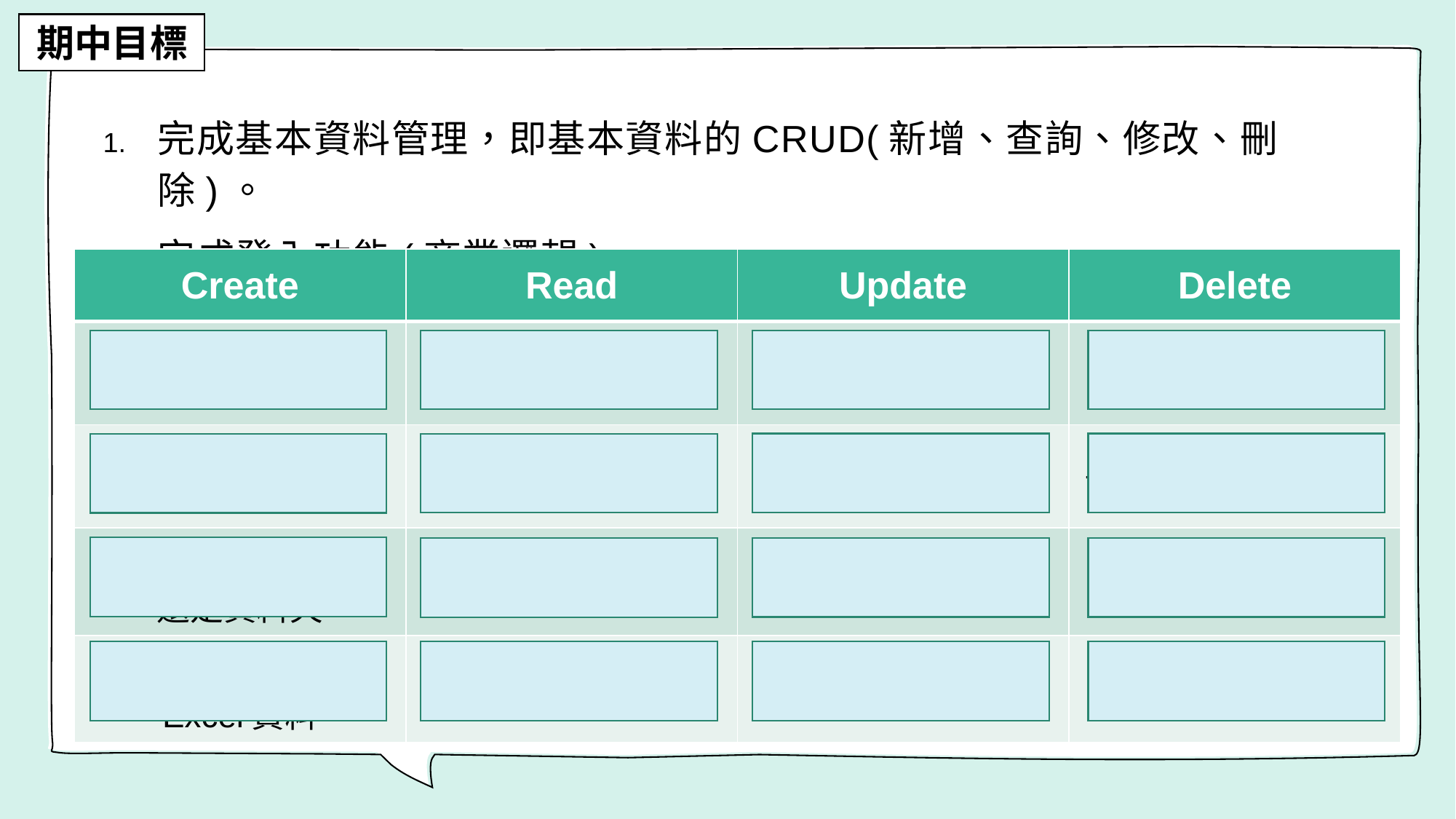

期中目標
完成基本資料管理，即基本資料的CRUD(新增、查詢、修改、刪除)。
完成登入功能(商業邏輯)。
| Create | Read | Update | Delete |
| --- | --- | --- | --- |
| 新增文字資料 | 顯示文字資料 | 更新文字資料 | 刪除單筆資料 |
| 新增圖片 | 顯示文字、圖片 | 更新圖片 | 刪除資料的一小部分 |
| 圖片放在資料庫 還是資料夾 | 資料分頁 | 同時更新多筆資料 | 同時刪除多筆資料 |
| 一次新增一整份Excel資料 | 關鍵字搜尋 | 更新的UX | 真的要刪除資料嗎? |